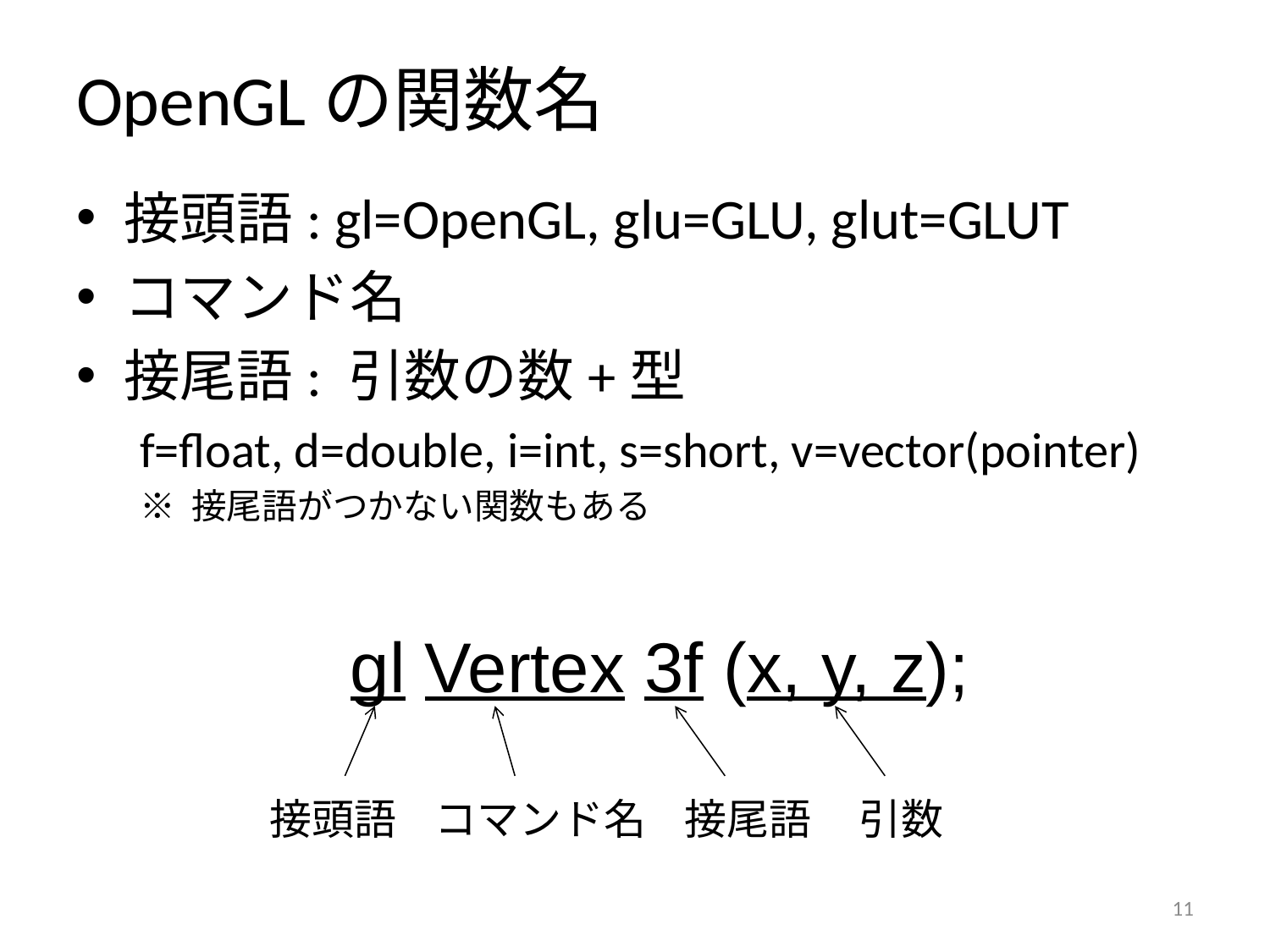

# OpenGLの関数名
接頭語: gl=OpenGL, glu=GLU, glut=GLUT
コマンド名
接尾語: 引数の数+型
f=float, d=double, i=int, s=short, v=vector(pointer)
※ 接尾語がつかない関数もある
gl Vertex 3f (x, y, z);
接頭語    コマンド名    接尾語     引数
11